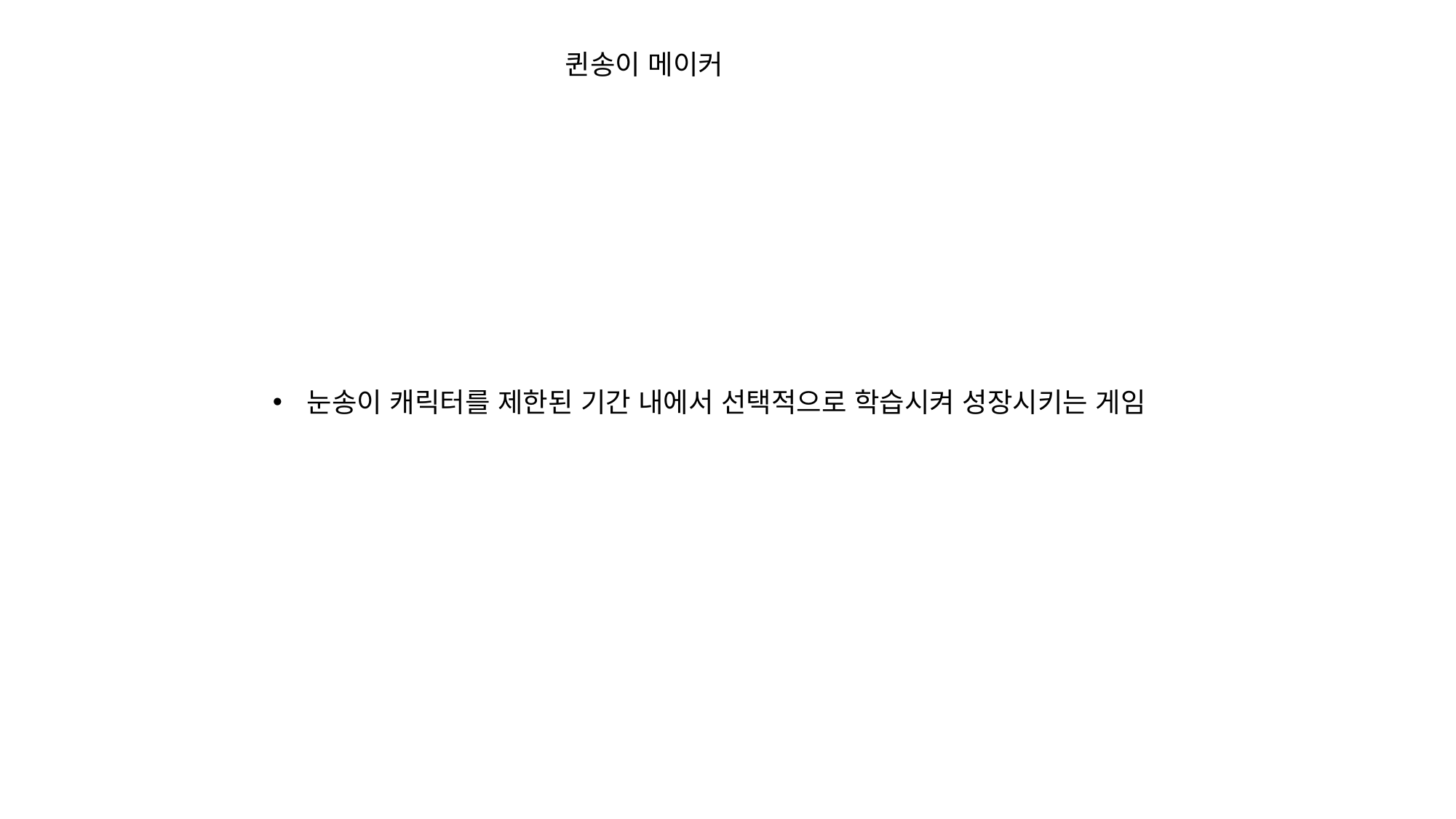

퀸송이 메이커
눈송이 캐릭터를 제한된 기간 내에서 선택적으로 학습시켜 성장시키는 게임